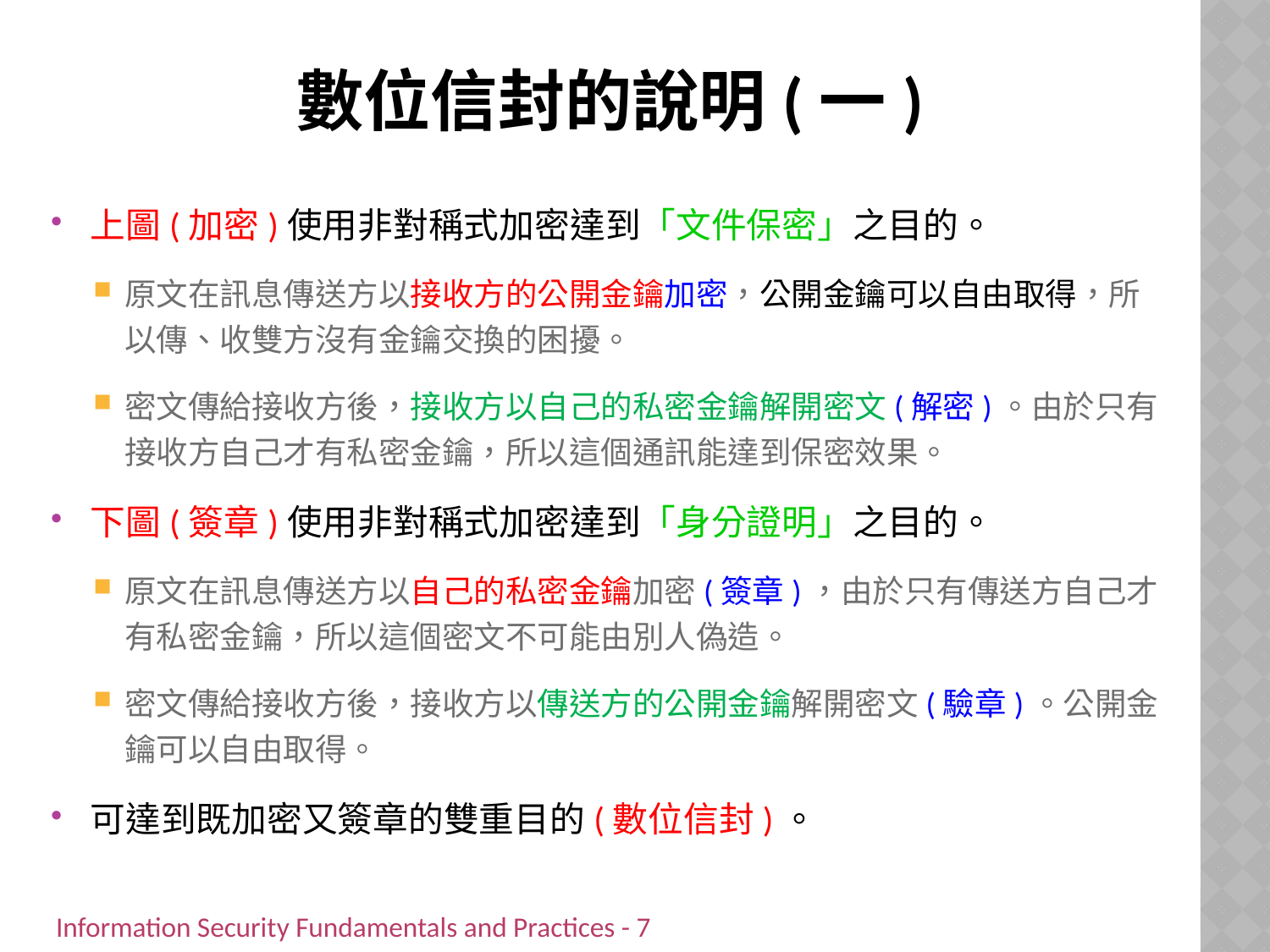

# 數位信封的說明(一)
上圖(加密)使用非對稱式加密達到「文件保密」之目的。
原文在訊息傳送方以接收方的公開金鑰加密，公開金鑰可以自由取得，所以傳、收雙方沒有金鑰交換的困擾。
密文傳給接收方後，接收方以自己的私密金鑰解開密文(解密)。由於只有接收方自己才有私密金鑰，所以這個通訊能達到保密效果。
下圖(簽章)使用非對稱式加密達到「身分證明」之目的。
原文在訊息傳送方以自己的私密金鑰加密(簽章)，由於只有傳送方自己才有私密金鑰，所以這個密文不可能由別人偽造。
密文傳給接收方後，接收方以傳送方的公開金鑰解開密文(驗章)。公開金鑰可以自由取得。
可達到既加密又簽章的雙重目的(數位信封)。